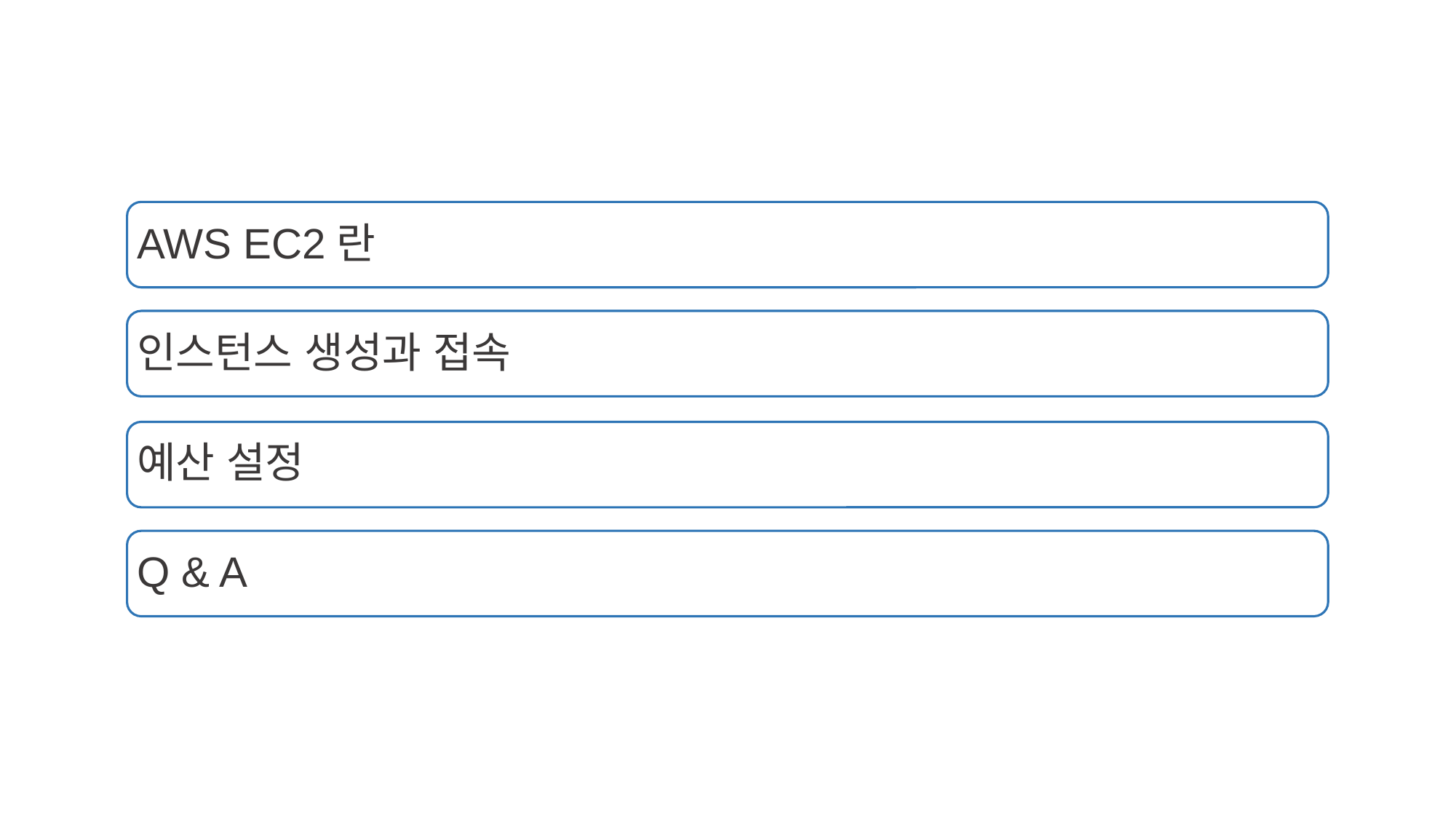

AWS EC2란
인스턴스 생성과 접속
예산 설정
Q & A